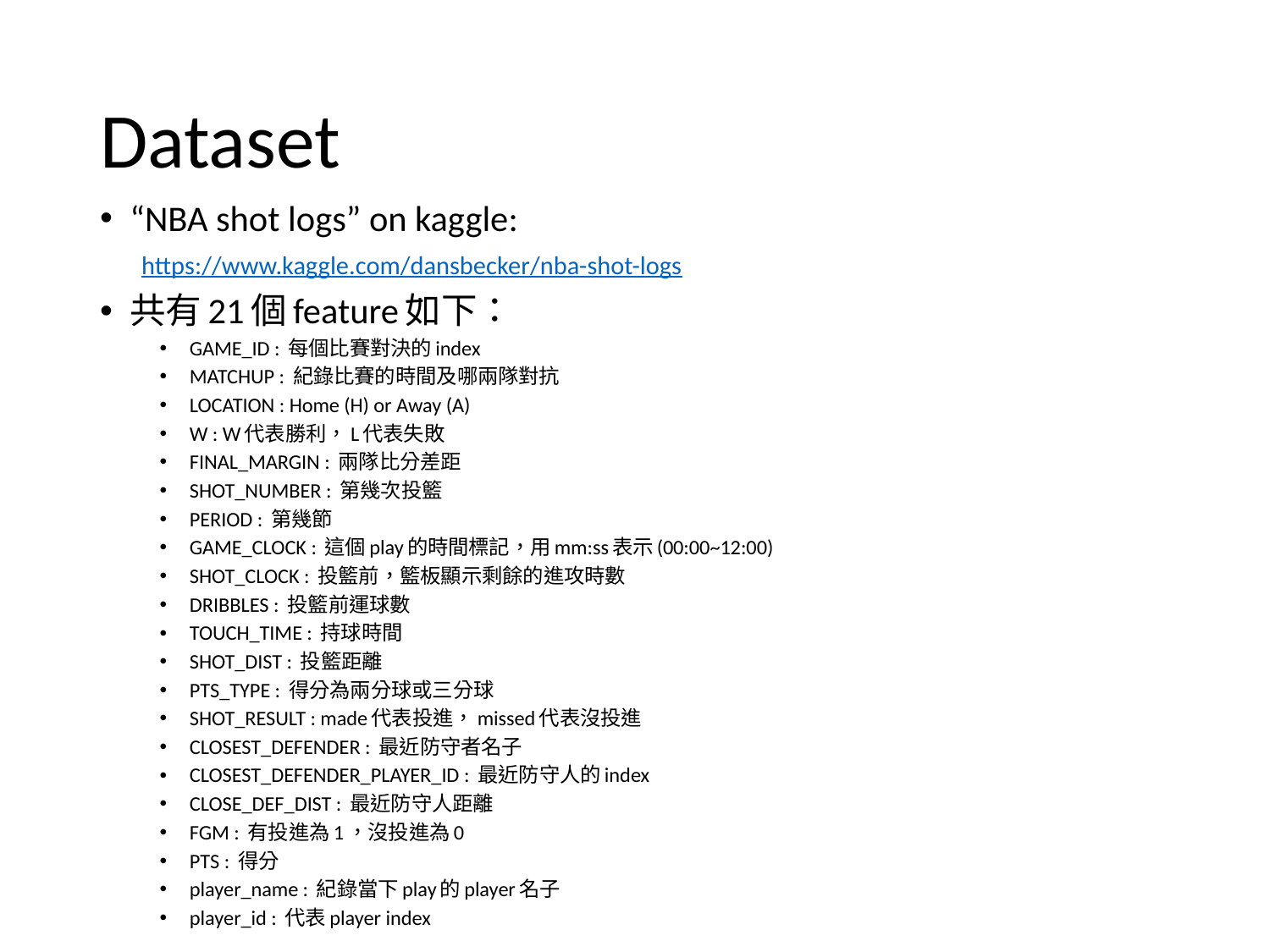

# Dataset
“NBA shot logs” on kaggle:
       https://www.kaggle.com/dansbecker/nba-shot-logs
共有21個feature如下：
GAME_ID : 每個比賽對決的index
MATCHUP : 紀錄比賽的時間及哪兩隊對抗
LOCATION : Home (H) or Away (A)
W : W代表勝利，L代表失敗
FINAL_MARGIN : 兩隊比分差距
SHOT_NUMBER : 第幾次投籃
PERIOD : 第幾節
GAME_CLOCK : 這個play的時間標記，用mm:ss表示(00:00~12:00)
SHOT_CLOCK : 投籃前，籃板顯示剩餘的進攻時數
DRIBBLES : 投籃前運球數
TOUCH_TIME : 持球時間
SHOT_DIST : 投籃距離
PTS_TYPE : 得分為兩分球或三分球
SHOT_RESULT : made代表投進，missed代表沒投進
CLOSEST_DEFENDER : 最近防守者名子
CLOSEST_DEFENDER_PLAYER_ID : 最近防守人的index
CLOSE_DEF_DIST : 最近防守人距離
FGM : 有投進為1，沒投進為0
PTS : 得分
player_name : 紀錄當下play的player名子
player_id : 代表player index